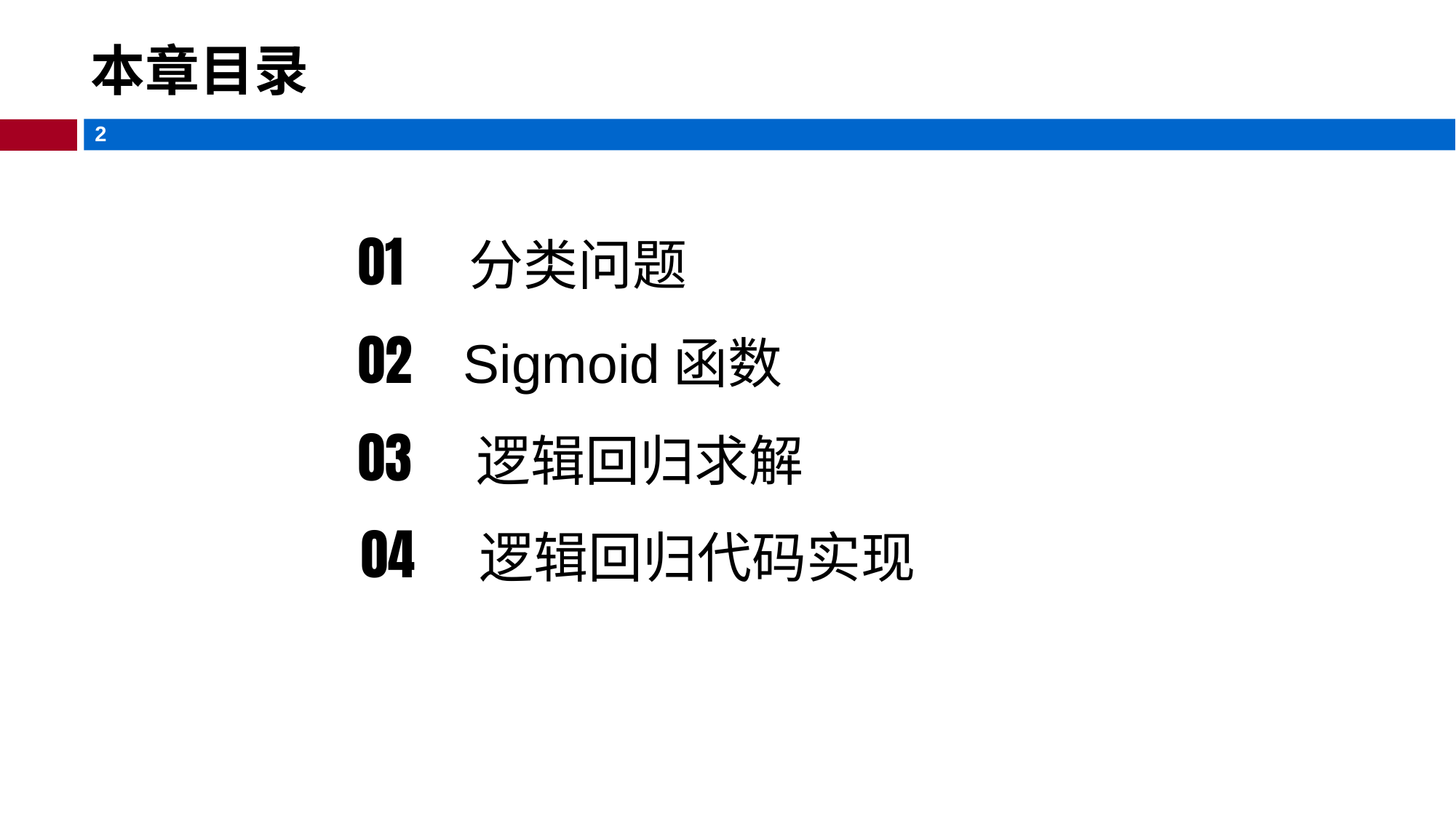

# 本章目录
01    分类问题
02    Sigmoid函数
03    逻辑回归求解
04    逻辑回归代码实现